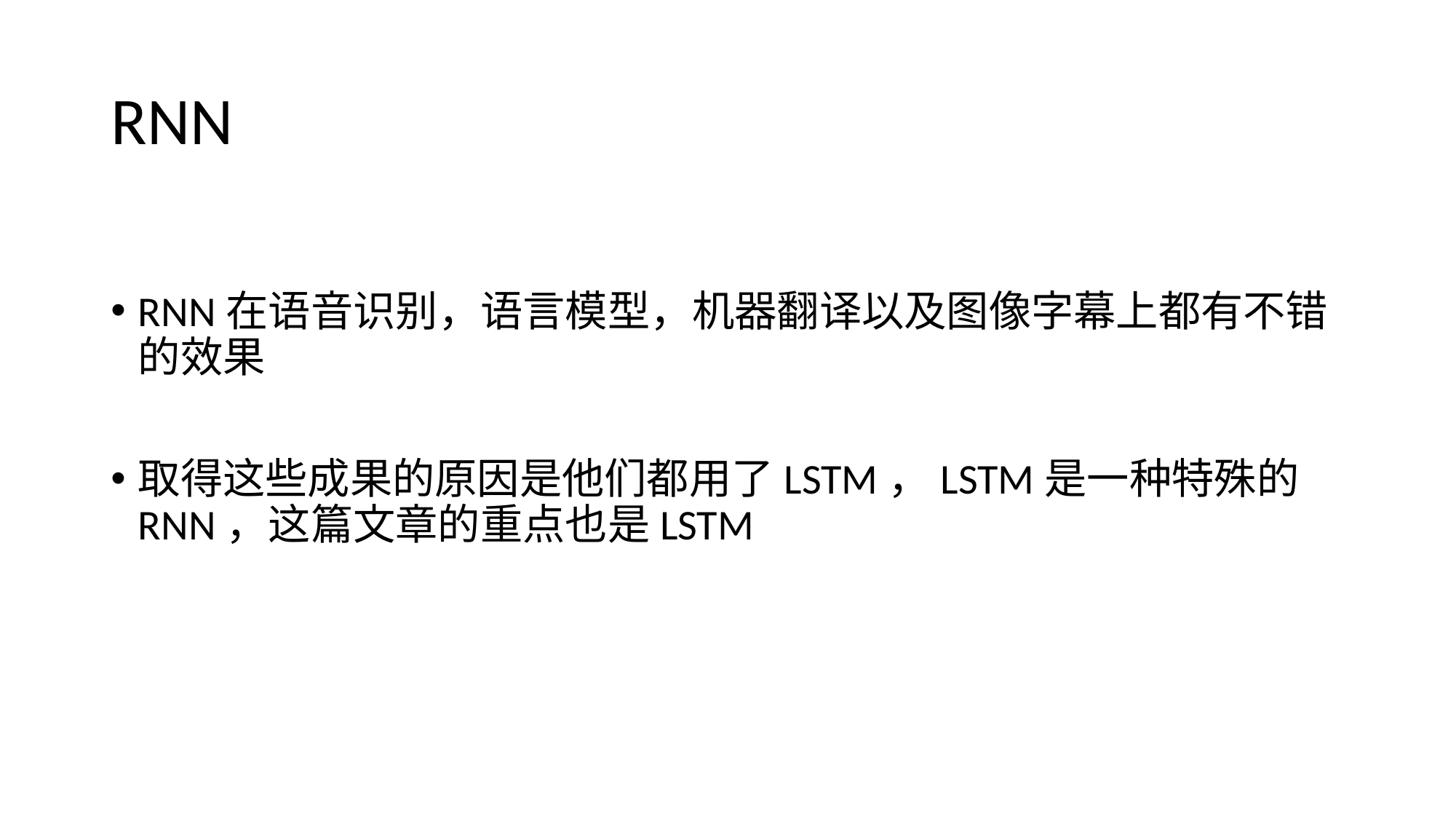

# RNN

RNN在语音识别，语言模型，机器翻译以及图像字幕上都有不错的效果

取得这些成果的原因是他们都用了LSTM，LSTM是一种特殊的RNN，这篇文章的重点也是LSTM